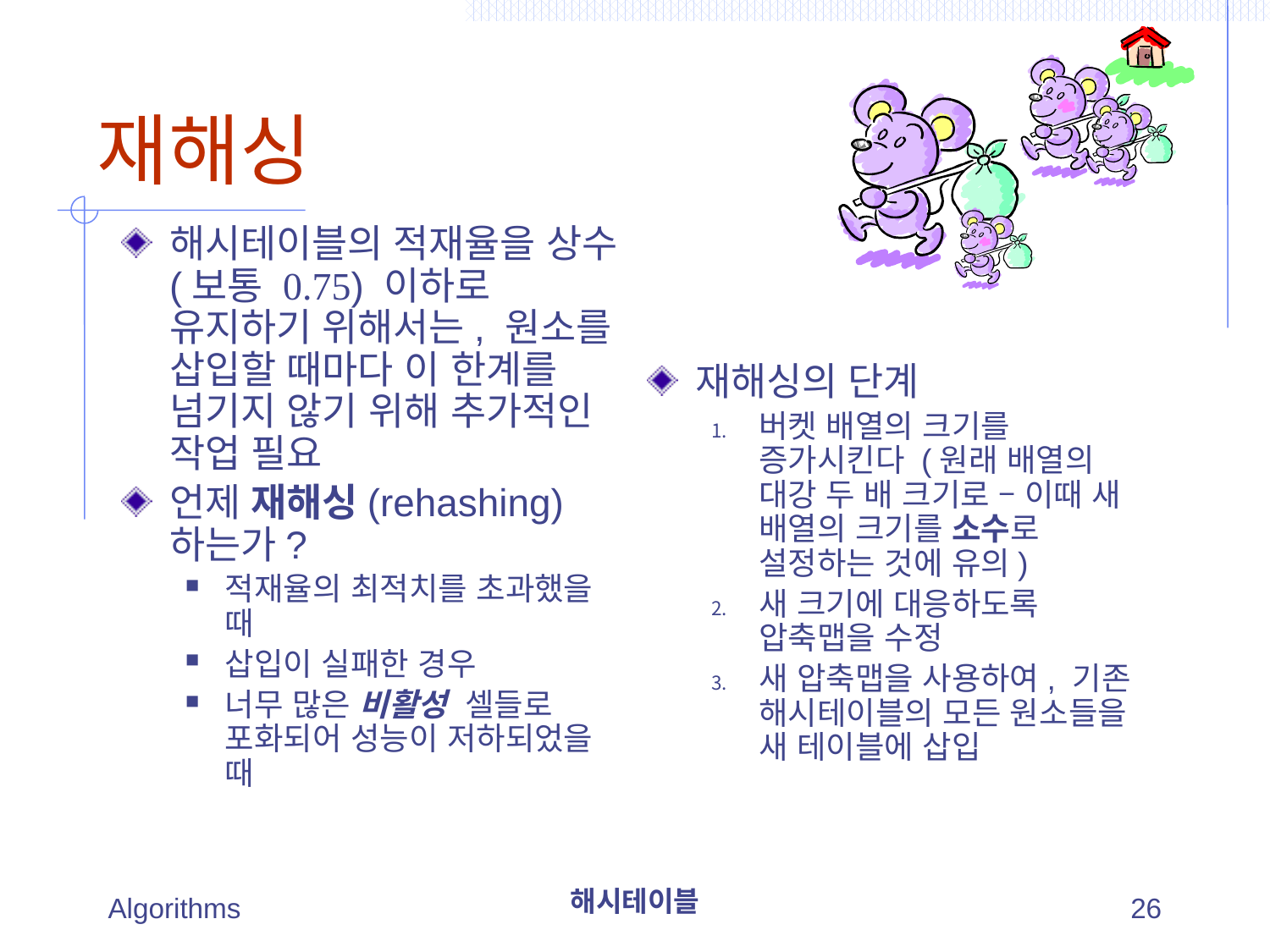

# 재해싱
해시테이블의 적재율을 상수(보통 0.75) 이하로 유지하기 위해서는, 원소를 삽입할 때마다 이 한계를 넘기지 않기 위해 추가적인 작업 필요
언제 재해싱(rehashing) 하는가?
적재율의 최적치를 초과했을 때
삽입이 실패한 경우
너무 많은 비활성  셀들로 포화되어 성능이 저하되었을 때
재해싱의 단계
버켓 배열의 크기를 증가시킨다 (원래 배열의 대강 두 배 크기로 – 이때 새 배열의 크기를 소수로 설정하는 것에 유의)
새 크기에 대응하도록 압축맵을 수정
새 압축맵을 사용하여, 기존 해시테이블의 모든 원소들을 새 테이블에 삽입
Algorithms
해시테이블
26